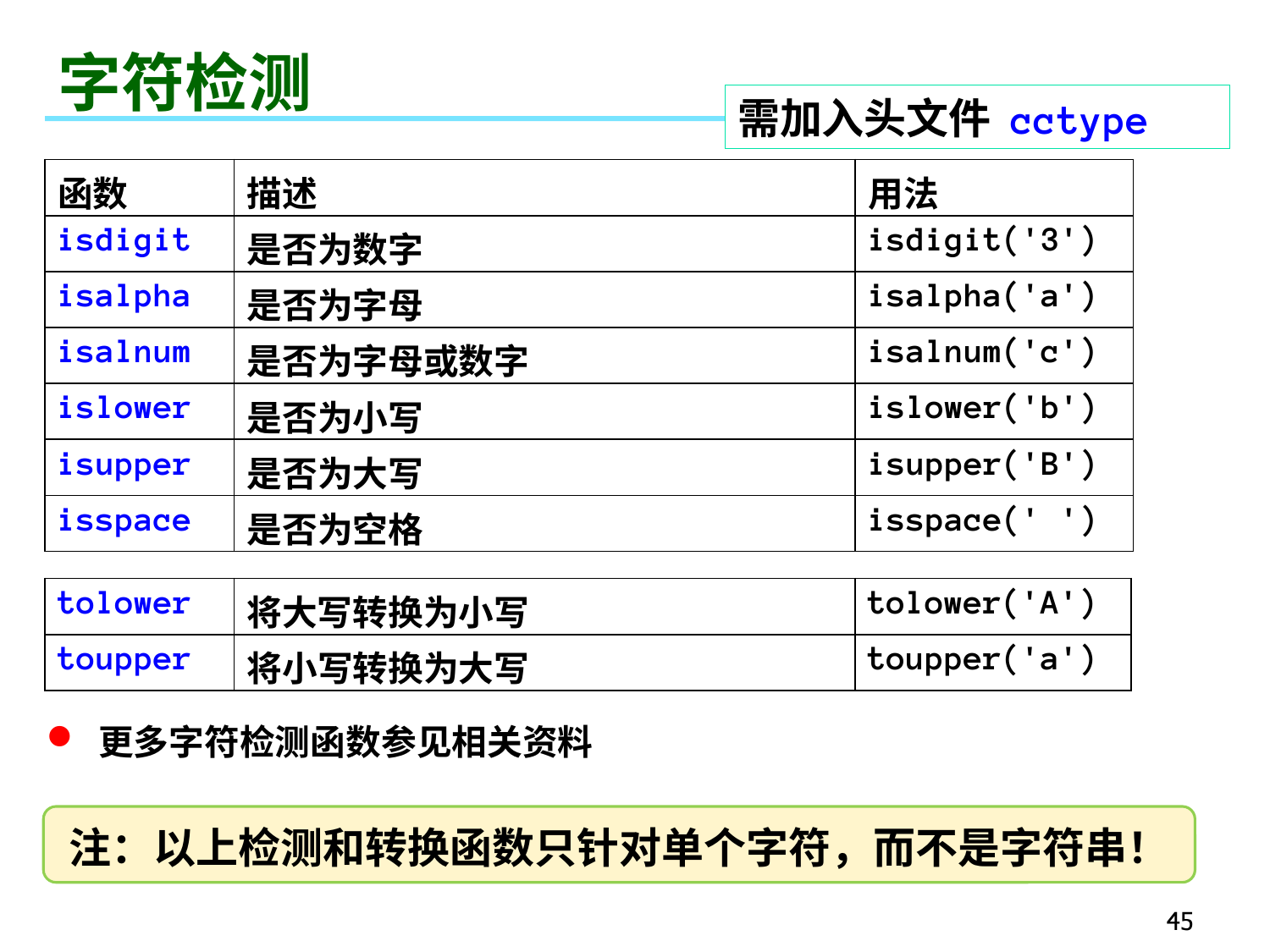

# 字符检测
需加入头文件 cctype
| 函数 | 描述 | 用法 |
| --- | --- | --- |
| isdigit | 是否为数字 | isdigit('3') |
| isalpha | 是否为字母 | isalpha('a') |
| isalnum | 是否为字母或数字 | isalnum('c') |
| islower | 是否为小写 | islower('b') |
| isupper | 是否为大写 | isupper('B') |
| isspace | 是否为空格 | isspace(' ') |
| tolower | 将大写转换为小写 | tolower('A') |
| --- | --- | --- |
| toupper | 将小写转换为大写 | toupper('a') |
 更多字符检测函数参见相关资料
注：以上检测和转换函数只针对单个字符，而不是字符串！
45